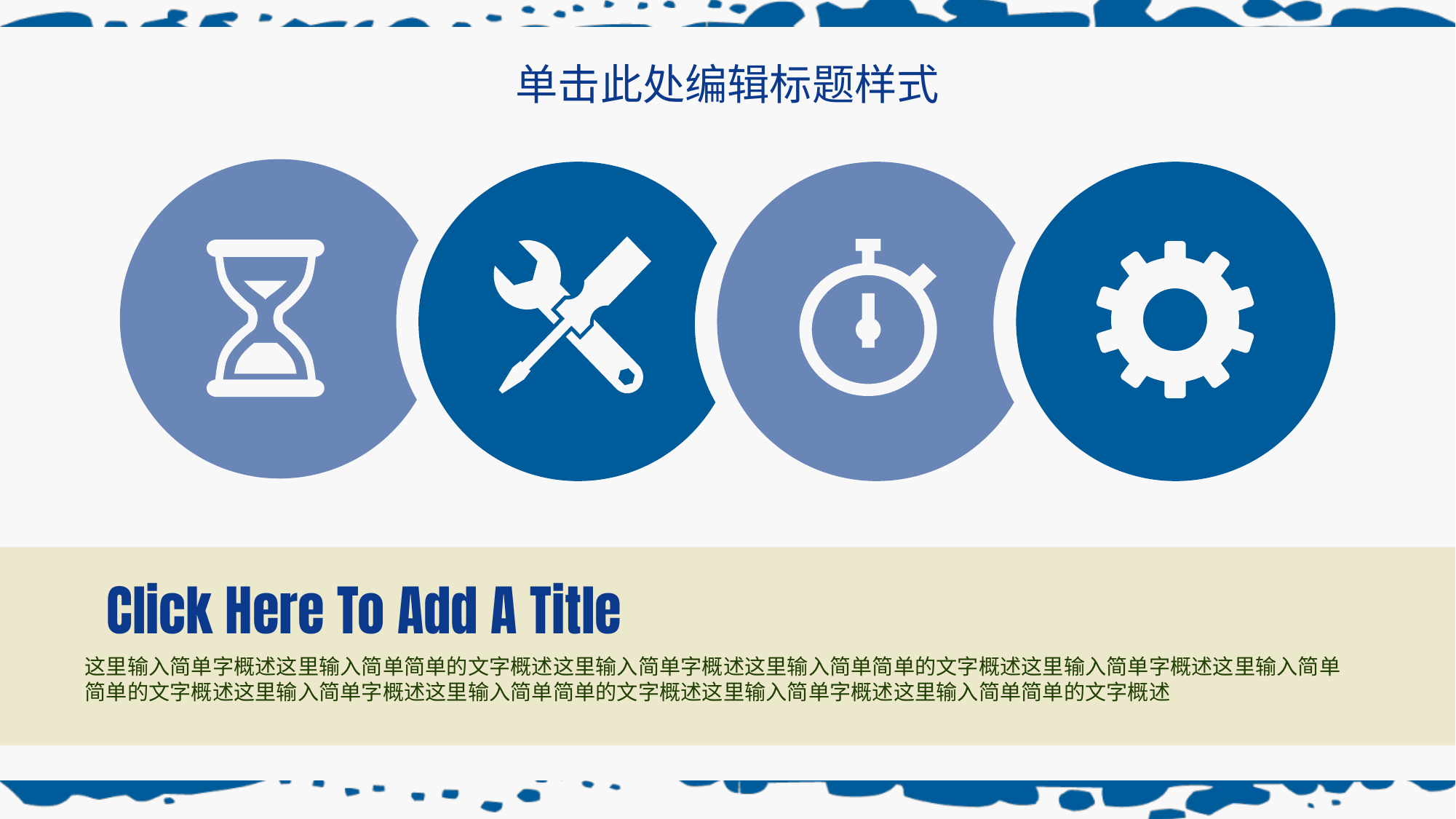

单击此处编辑标题样式

Click Here To Add A Title
这里输入简单字概述这里输入简单简单的文字概述这里输入简单字概述这里输入简单简单的文字概述这里输入简单字概述这里输入简单简单的文字概述这里输入简单字概述这里输入简单简单的文字概述这里输入简单字概述这里输入简单简单的文字概述